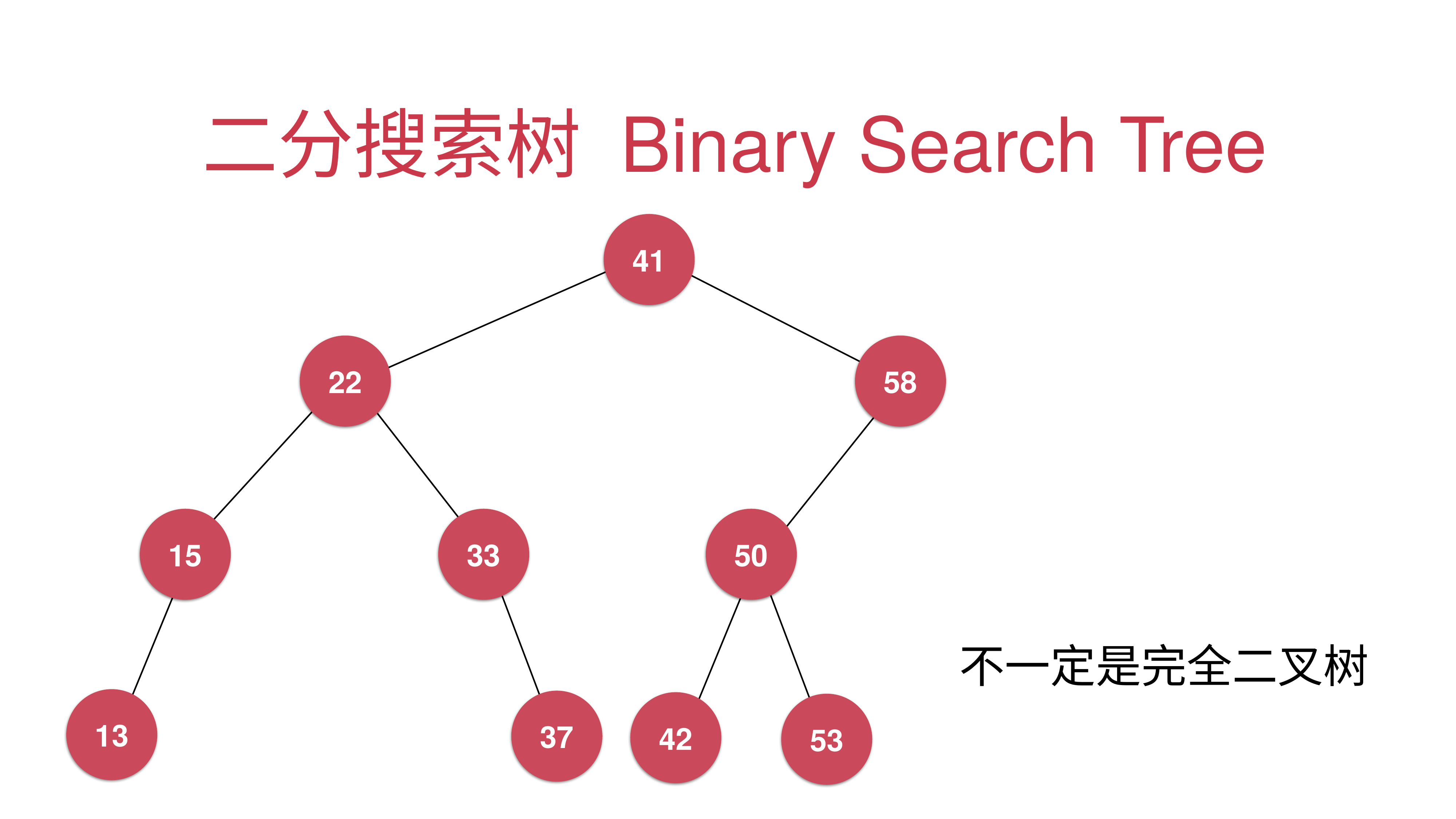

# 二分搜索树 Binary Search Tree
41

22
58

15
33
50

不一定是完全二叉树
13
37
42
53